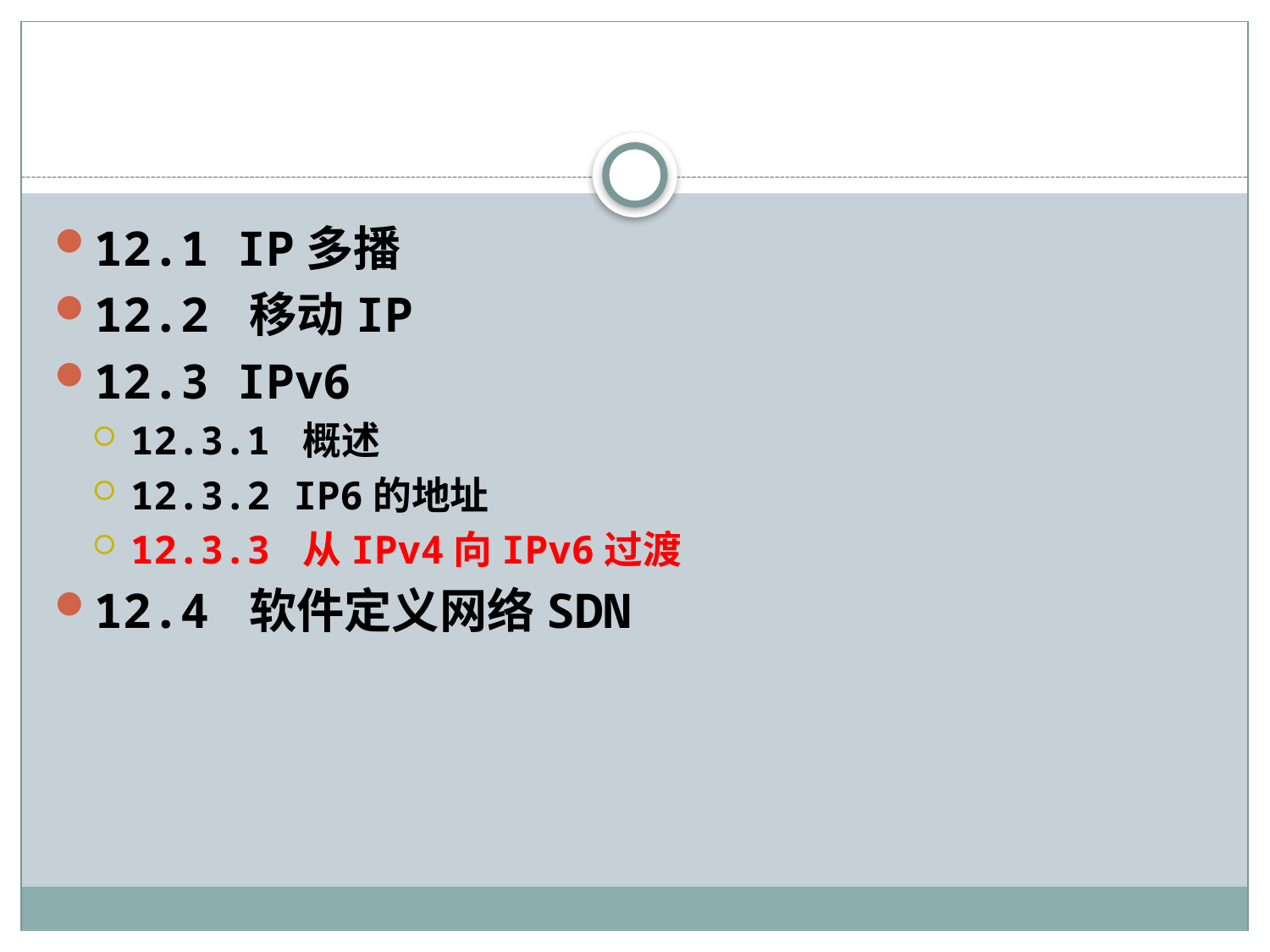

#
12.1 IP多播
12.2 移动IP
12.3 IPv6
12.3.1 概述
12.3.2 IP6的地址
12.3.3 从IPv4向IPv6过渡
12.4 软件定义网络SDN